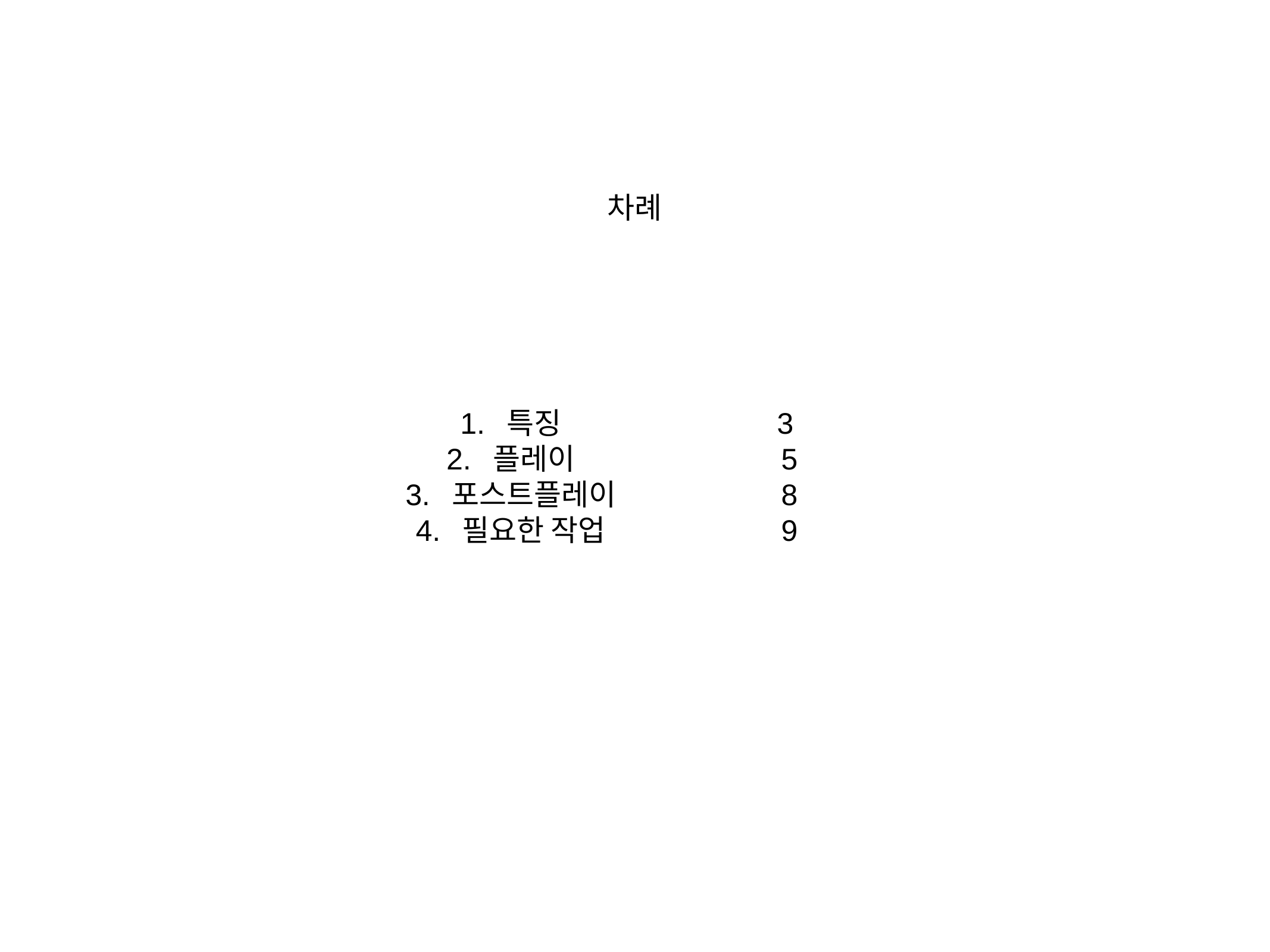

차례
특징
플레이
포스트플레이
필요한 작업
3
5
8
9